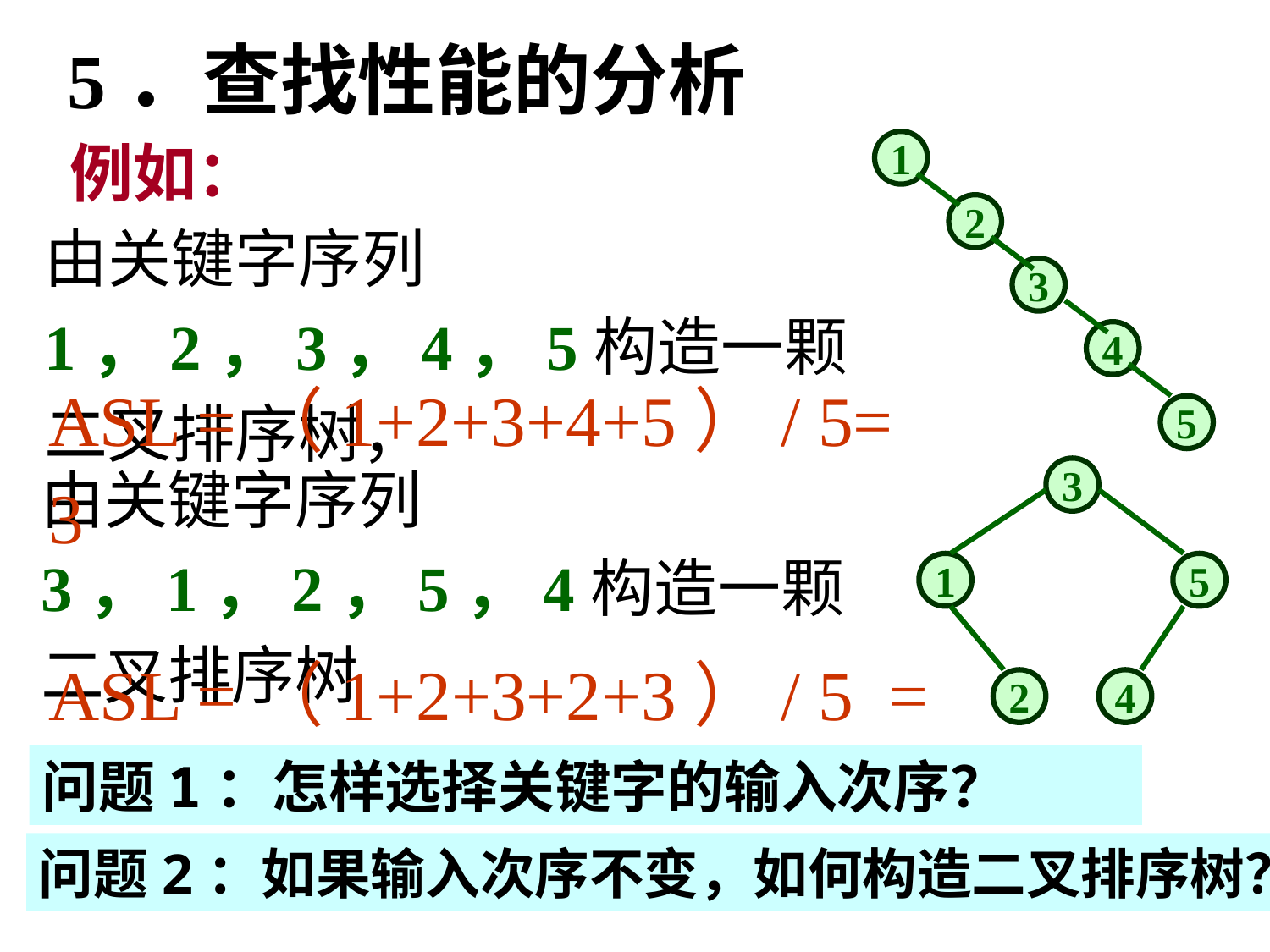

5．查找性能的分析
例如：
1

2
由关键字序列 1，2，3，4，5构造一颗二叉排序树，

3

4
ASL =（1+2+3+4+5）/ 5= 3

5
由关键字序列 3，1，2，5，4构造一颗二叉排序树
3

1
5

ASL =（1+2+3+2+3）/ 5  = 2.2
2
4
问题1：怎样选择关键字的输入次序？
问题2：如果输入次序不变，如何构造二叉排序树？